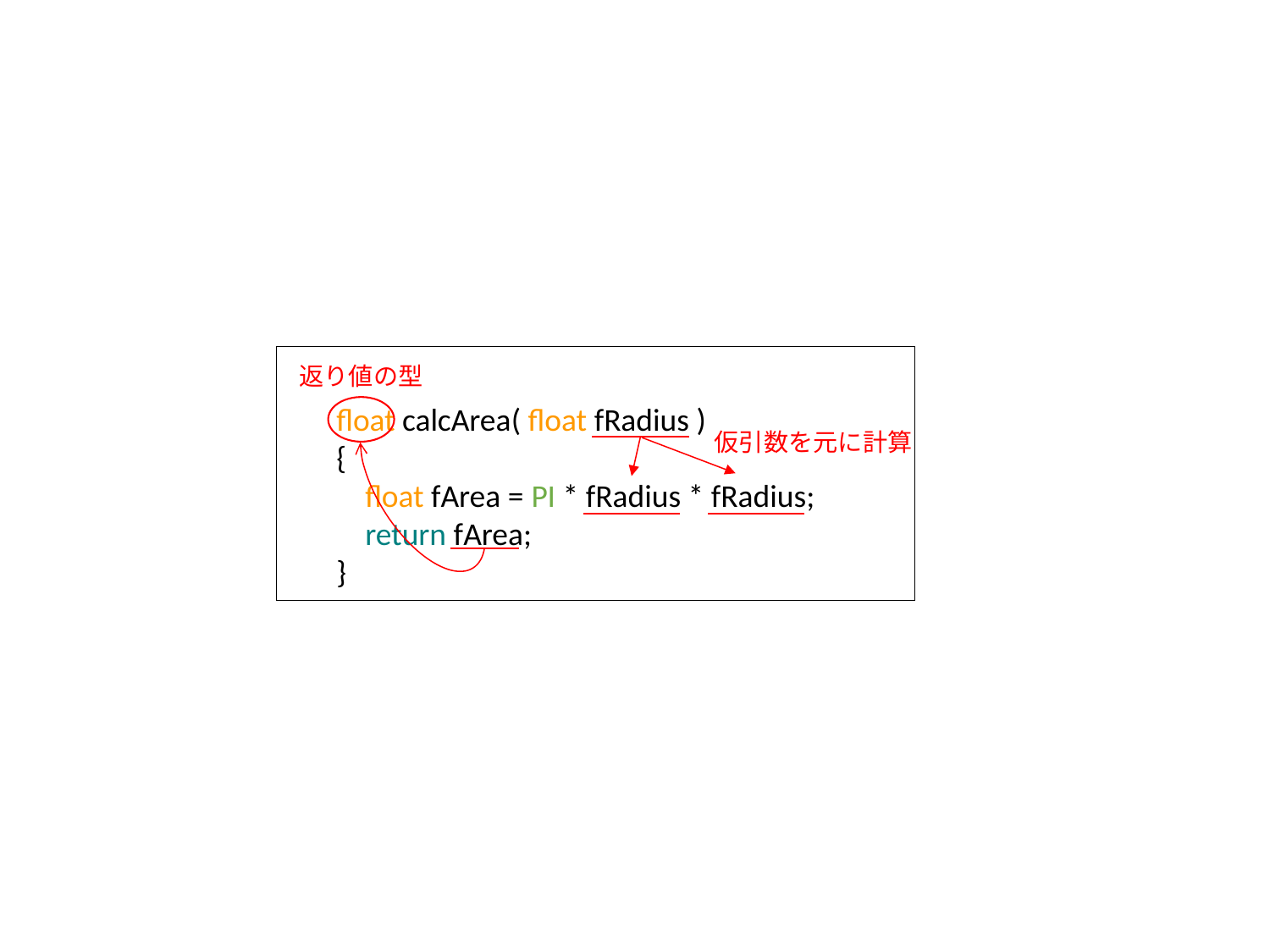

#

返り値の型
float calcArea( float fRadius )
{
    float fArea = PI * fRadius * fRadius;
    return fArea;
}

仮引数を元に計算